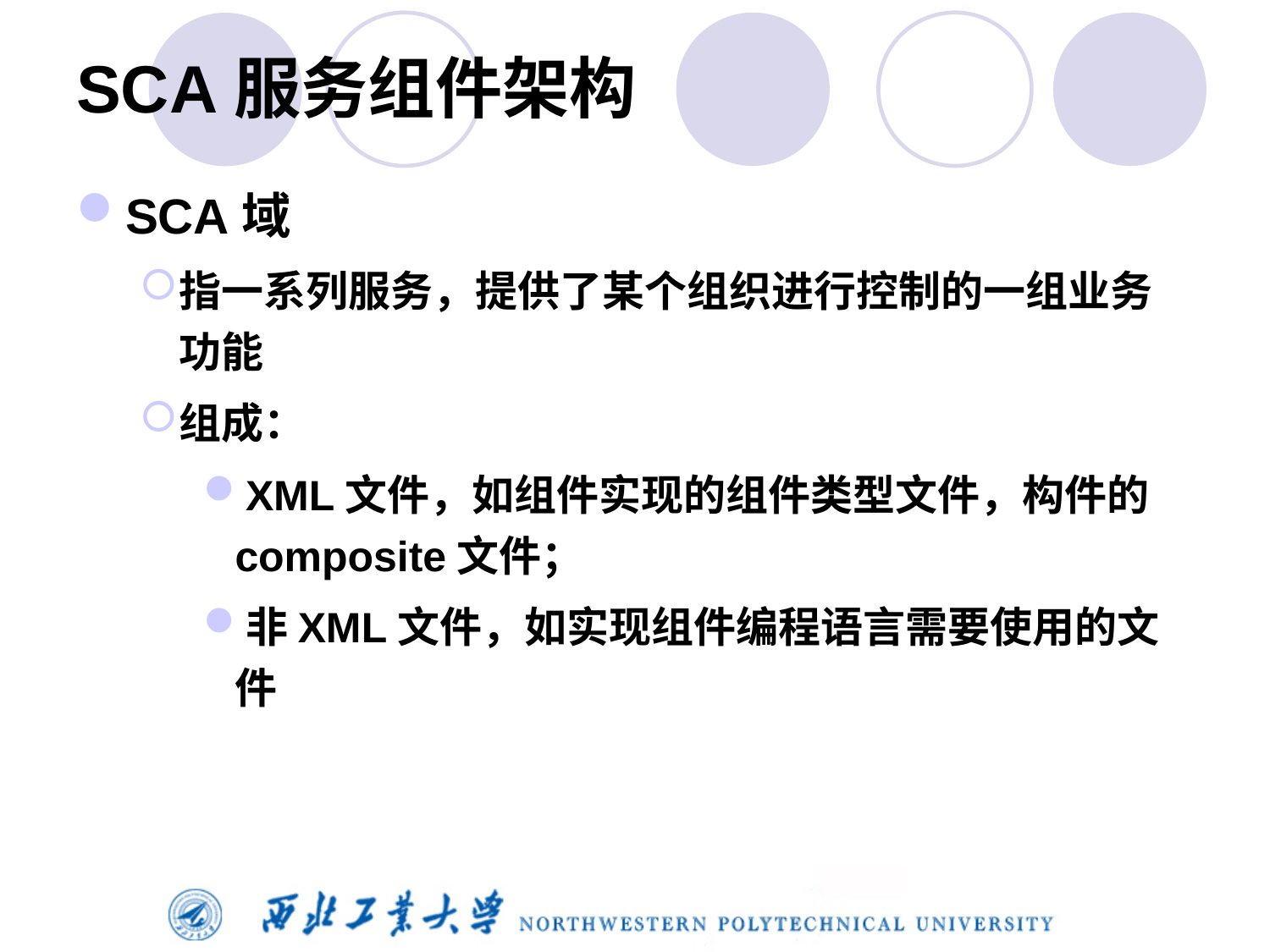

# SCA服务组件架构
SCA域
指一系列服务，提供了某个组织进行控制的一组业务功能
组成：
XML文件，如组件实现的组件类型文件，构件的composite文件；
非XML文件，如实现组件编程语言需要使用的文件